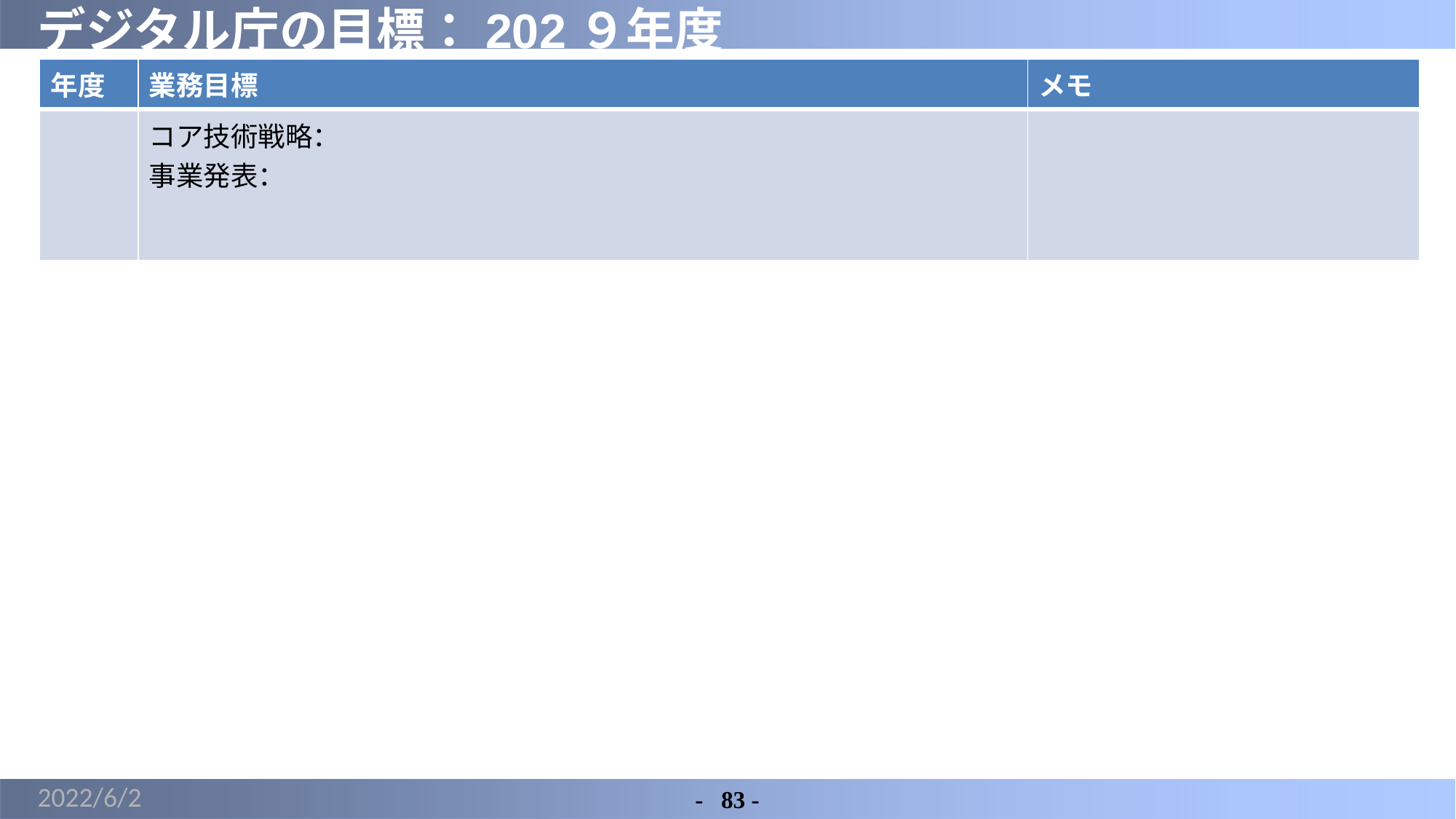

# デジタル庁の目標：202９年度
| 年度 | 業務目標 | メモ |
| --- | --- | --- |
|  | コア技術戦略： 事業発表： |  |
2022/6/2
-	83 -